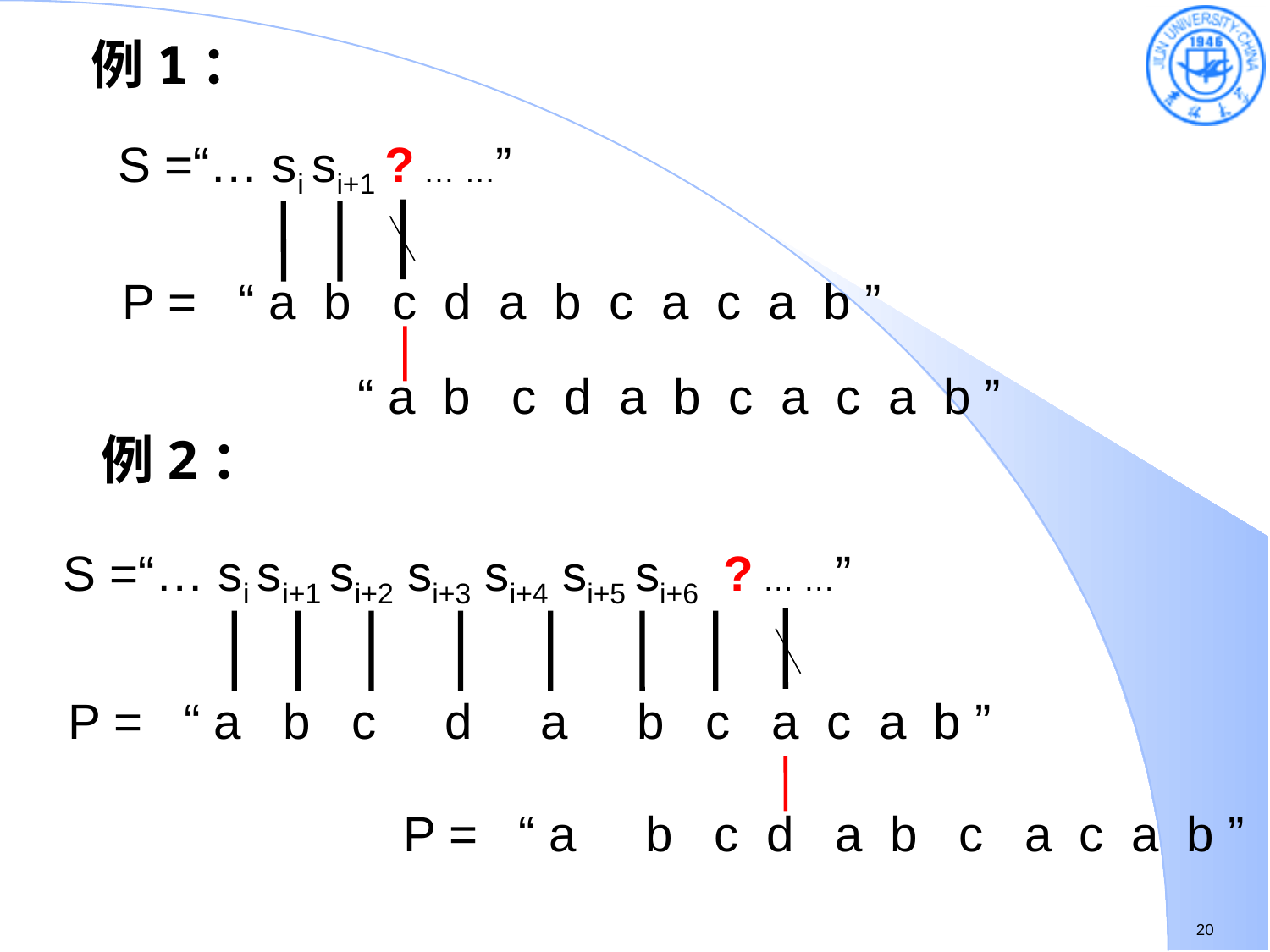

例1：
S =“… si si+1 ? … …”

P =   “ a  b   c  d  a  b  c  a  c  a  b ”

        “ a  b   c  d  a  b  c  a  c  a  b ”
例2：
S =“… si si+1 si+2 si+3 si+4 si+5 si+6   ? … …”

P =   “ a   b   c     d     a     b   c   a  c  a  b ”

P =   “ a     b   c  d   a  b   c   a  c  a  b ”